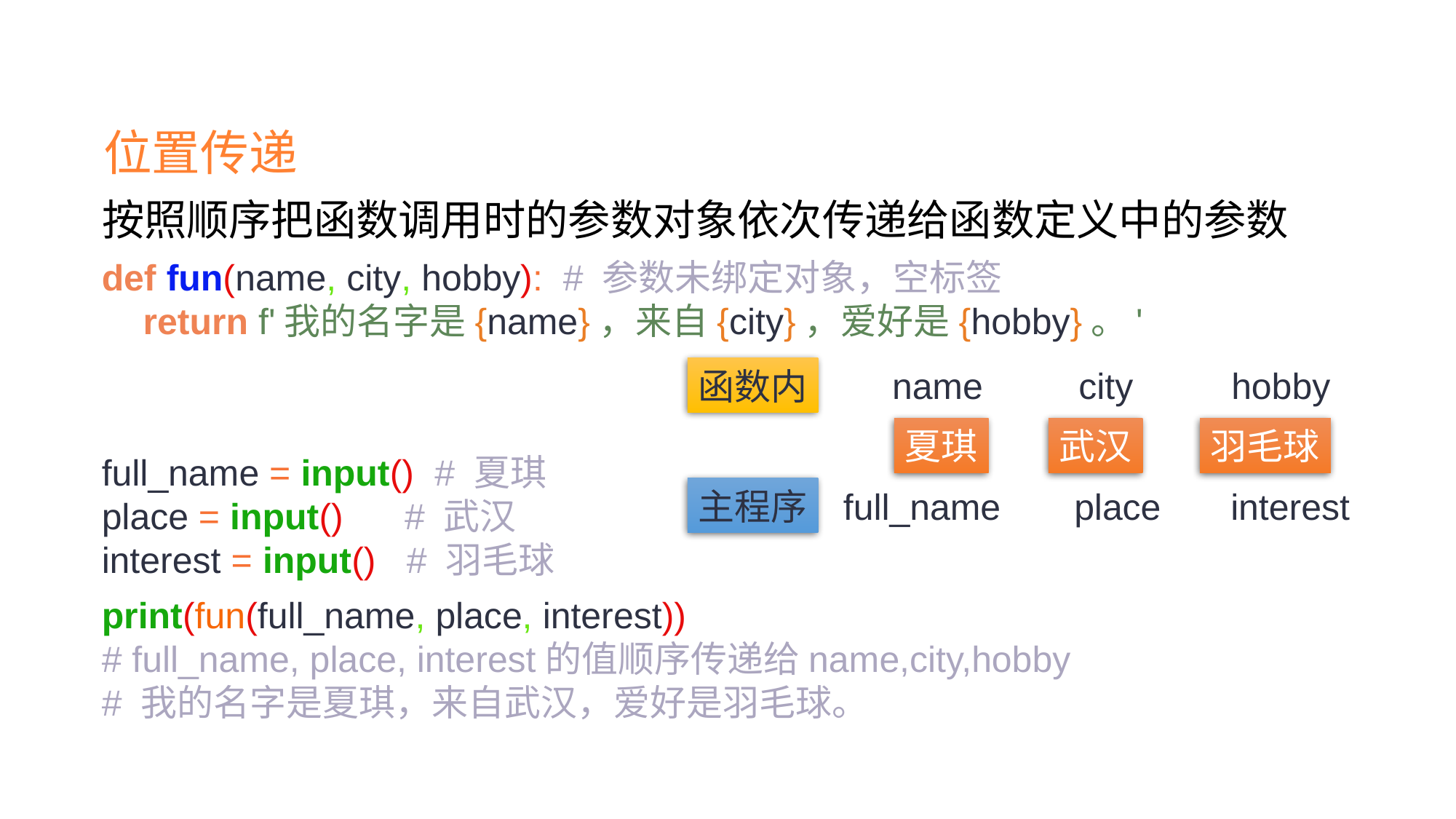

位置传递
按照顺序把函数调用时的参数对象依次传递给函数定义中的参数
def fun(name, city, hobby):  # 参数未绑定对象，空标签
    return f'我的名字是{name}，来自{city}，爱好是{hobby}。'
name
city
hobby
函数内
夏琪
武汉
羽毛球
主程序
full_name
place
interest
full_name = input()  # 夏琪
place = input()      # 武汉
interest = input()   # 羽毛球
print(fun(full_name, place, interest))
# full_name, place, interest的值顺序传递给name,city,hobby
# 我的名字是夏琪，来自武汉，爱好是羽毛球。